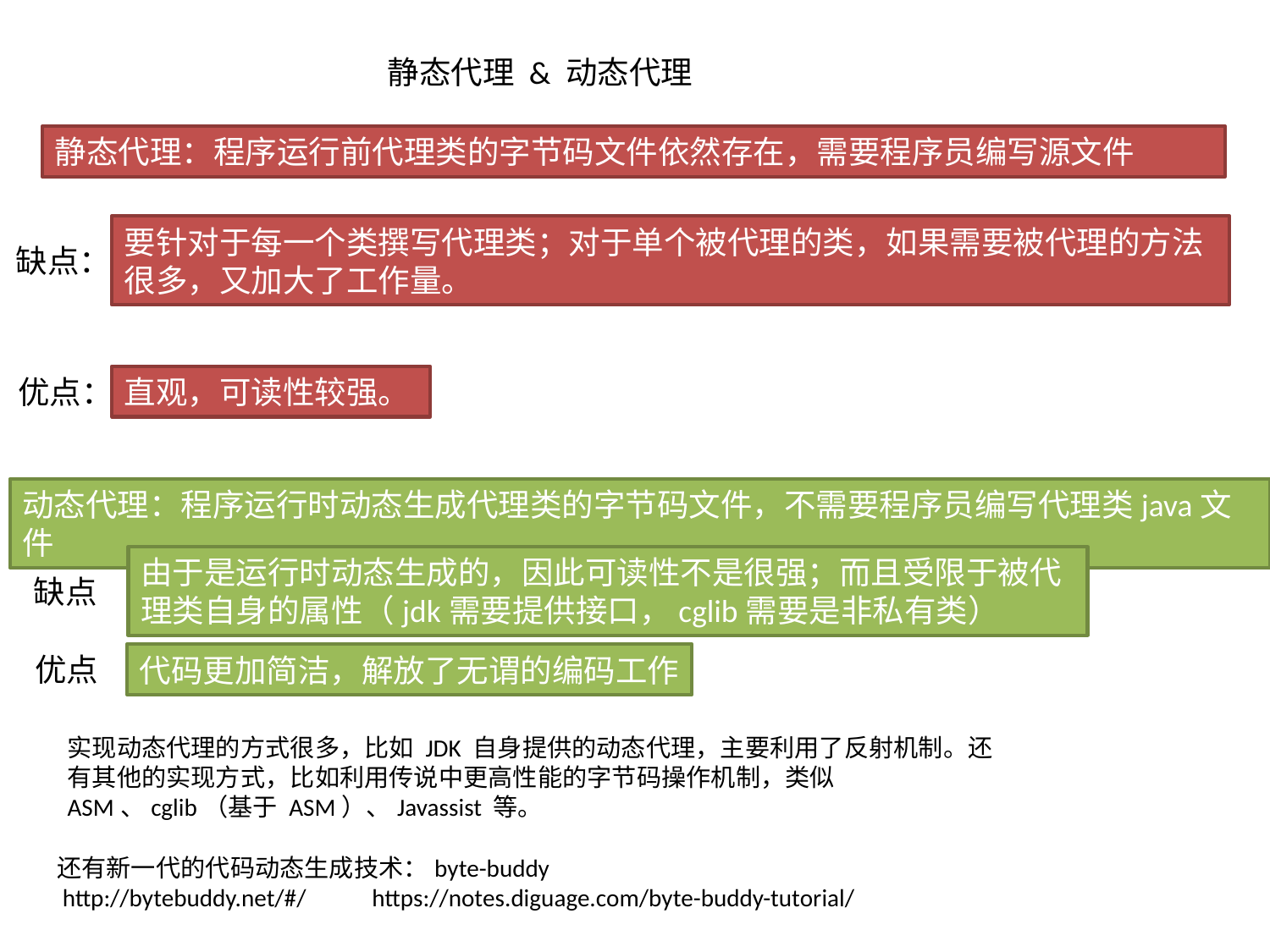

静态代理 & 动态代理
静态代理：程序运行前代理类的字节码文件依然存在，需要程序员编写源文件
要针对于每一个类撰写代理类；对于单个被代理的类，如果需要被代理的方法很多，又加大了工作量。
缺点：
优点：
直观，可读性较强。
动态代理：程序运行时动态生成代理类的字节码文件，不需要程序员编写代理类java文件
由于是运行时动态生成的，因此可读性不是很强；而且受限于被代理类自身的属性（jdk需要提供接口，cglib需要是非私有类）
缺点
优点
代码更加简洁，解放了无谓的编码工作
实现动态代理的方式很多，比如 JDK 自身提供的动态代理，主要利用了反射机制。还有其他的实现方式，比如利用传说中更高性能的字节码操作机制，类似 ASM、cglib（基于 ASM）、Javassist 等。
还有新一代的代码动态生成技术：byte-buddy
 http://bytebuddy.net/#/            https://notes.diguage.com/byte-buddy-tutorial/